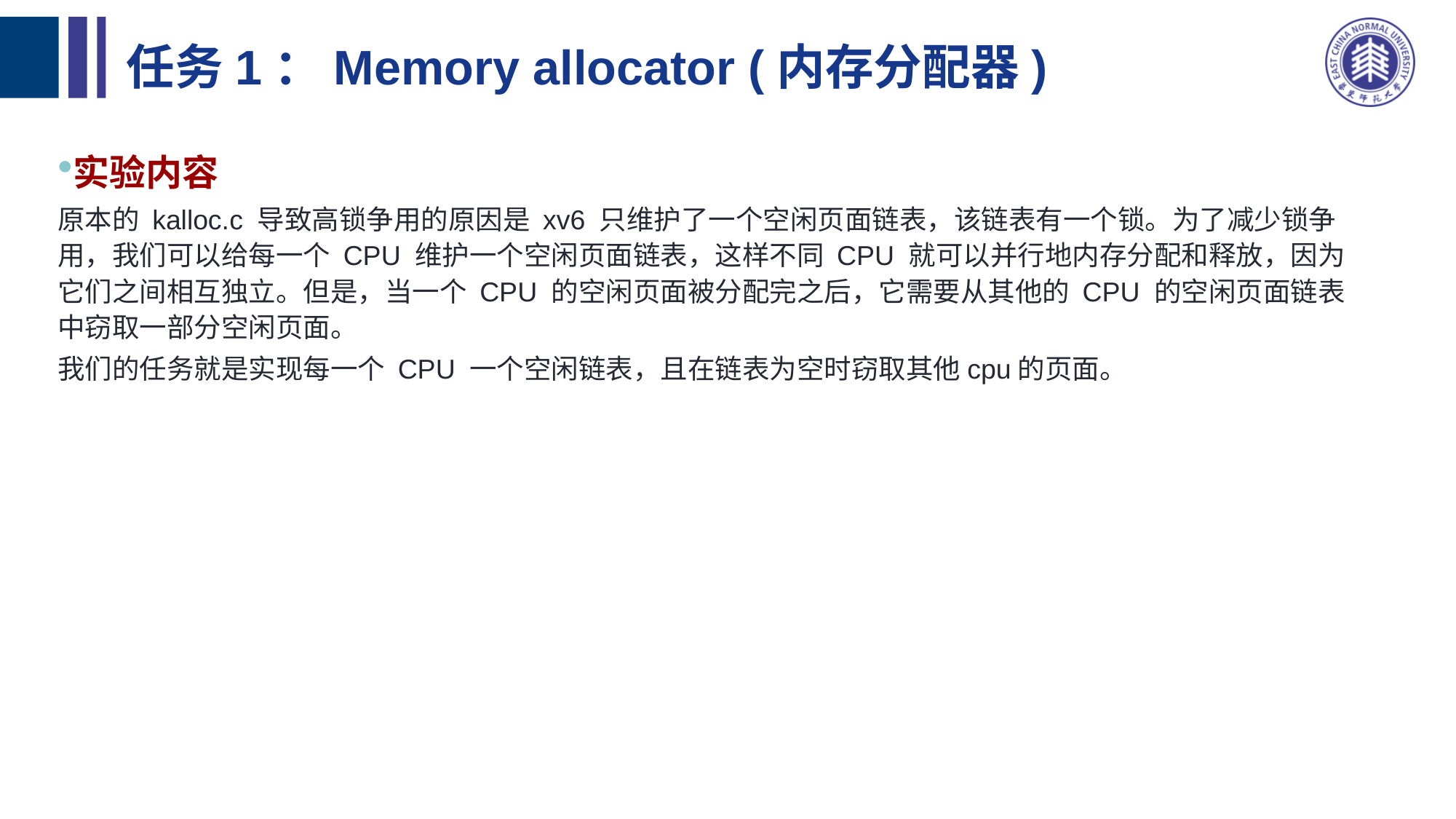

# 任务1：Memory allocator (内存分配器)
实验内容
原本的 kalloc.c 导致高锁争用的原因是 xv6 只维护了一个空闲页面链表，该链表有一个锁。为了减少锁争用，我们可以给每一个 CPU 维护一个空闲页面链表，这样不同 CPU 就可以并行地内存分配和释放，因为它们之间相互独立。但是，当一个 CPU 的空闲页面被分配完之后，它需要从其他的 CPU 的空闲页面链表中窃取一部分空闲页面。
我们的任务就是实现每一个 CPU 一个空闲链表，且在链表为空时窃取其他cpu的页面。